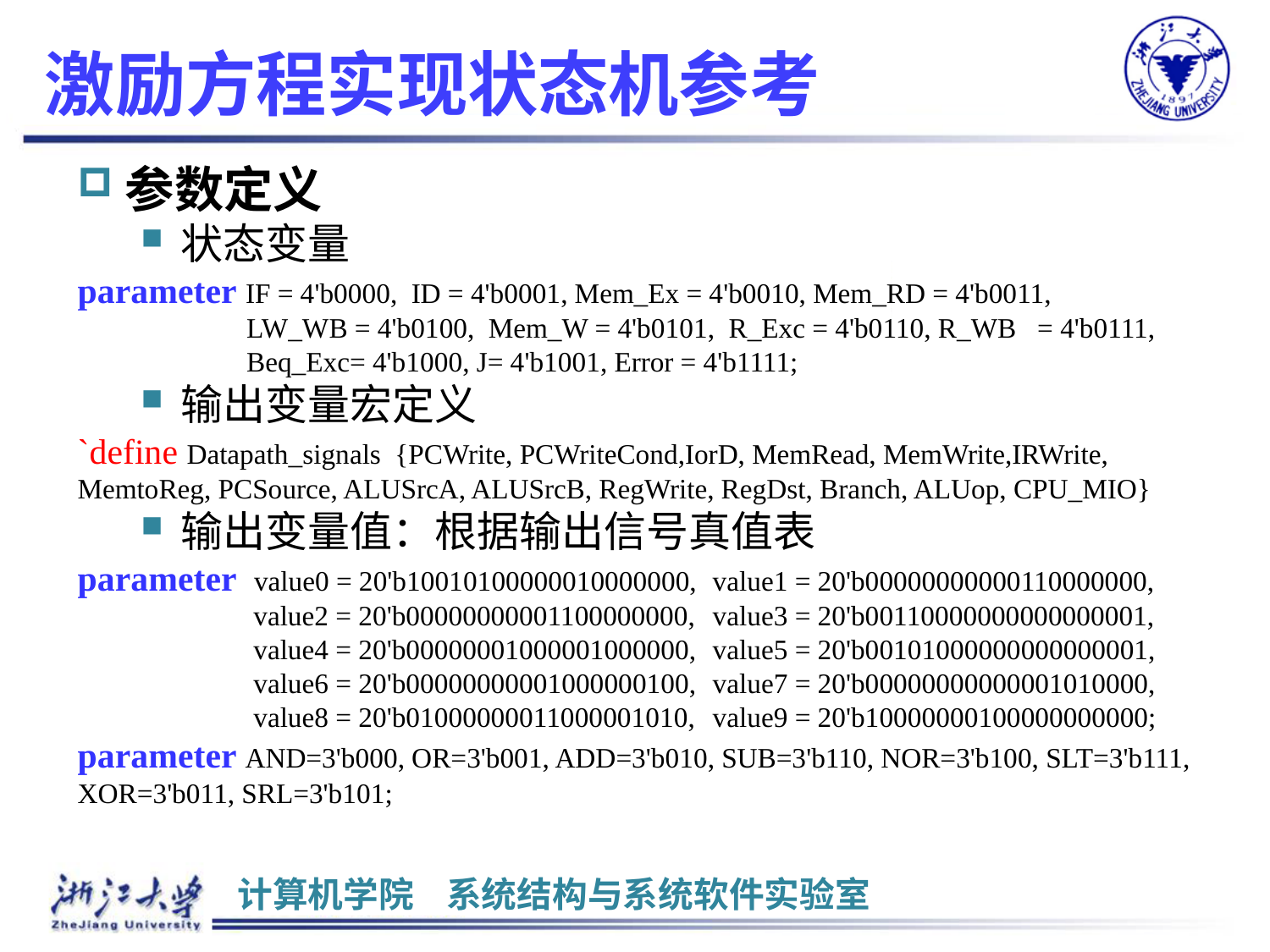

# 激励方程实现状态机参考
参数定义
状态变量
parameter IF = 4'b0000,  ID = 4'b0001, Mem_Ex = 4'b0010, Mem_RD = 4'b0011,      	      LW_WB = 4'b0100,  Mem_W = 4'b0101,  R_Exc = 4'b0110, R_WB   = 4'b0111, 	      Beq_Exc= 4'b1000, J= 4'b1001, Error = 4'b1111;
输出变量宏定义
`define Datapath_signals  {PCWrite, PCWriteCond,IorD, MemRead, MemWrite,IRWrite, MemtoReg, PCSource, ALUSrcA, ALUSrcB, RegWrite, RegDst, Branch, ALUop, CPU_MIO}
输出变量值：根据输出信号真值表
parameter  value0 = 20'b10010100000010000000,	value1 = 20'b00000000000110000000,
	       value2 = 20'b00000000001100000000,	value3 = 20'b00110000000000000001,
	       value4 = 20'b00000001000001000000,	value5 = 20'b00101000000000000001,
	       value6 = 20'b00000000001000000100,	value7 = 20'b00000000000001010000,
	       value8 = 20'b01000000011000001010,	value9 = 20'b10000000100000000000;
parameter AND=3'b000, OR=3'b001, ADD=3'b010, SUB=3'b110, NOR=3'b100, SLT=3'b111, XOR=3'b011, SRL=3'b101;